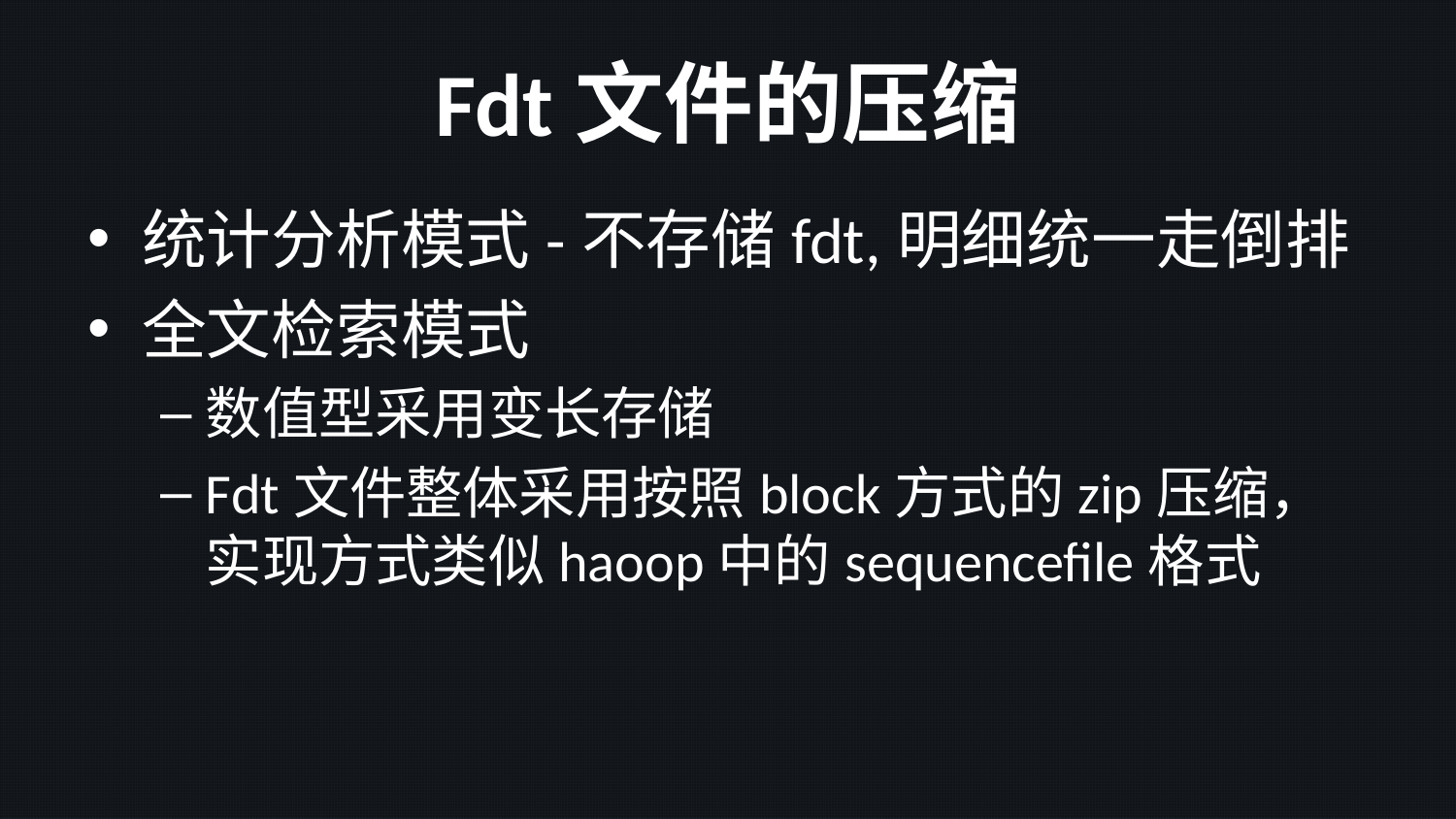

# Fdt文件的压缩
统计分析模式-不存储fdt,明细统一走倒排
全文检索模式
数值型采用变长存储
Fdt文件整体采用按照block方式的zip压缩，实现方式类似haoop中的sequencefile格式